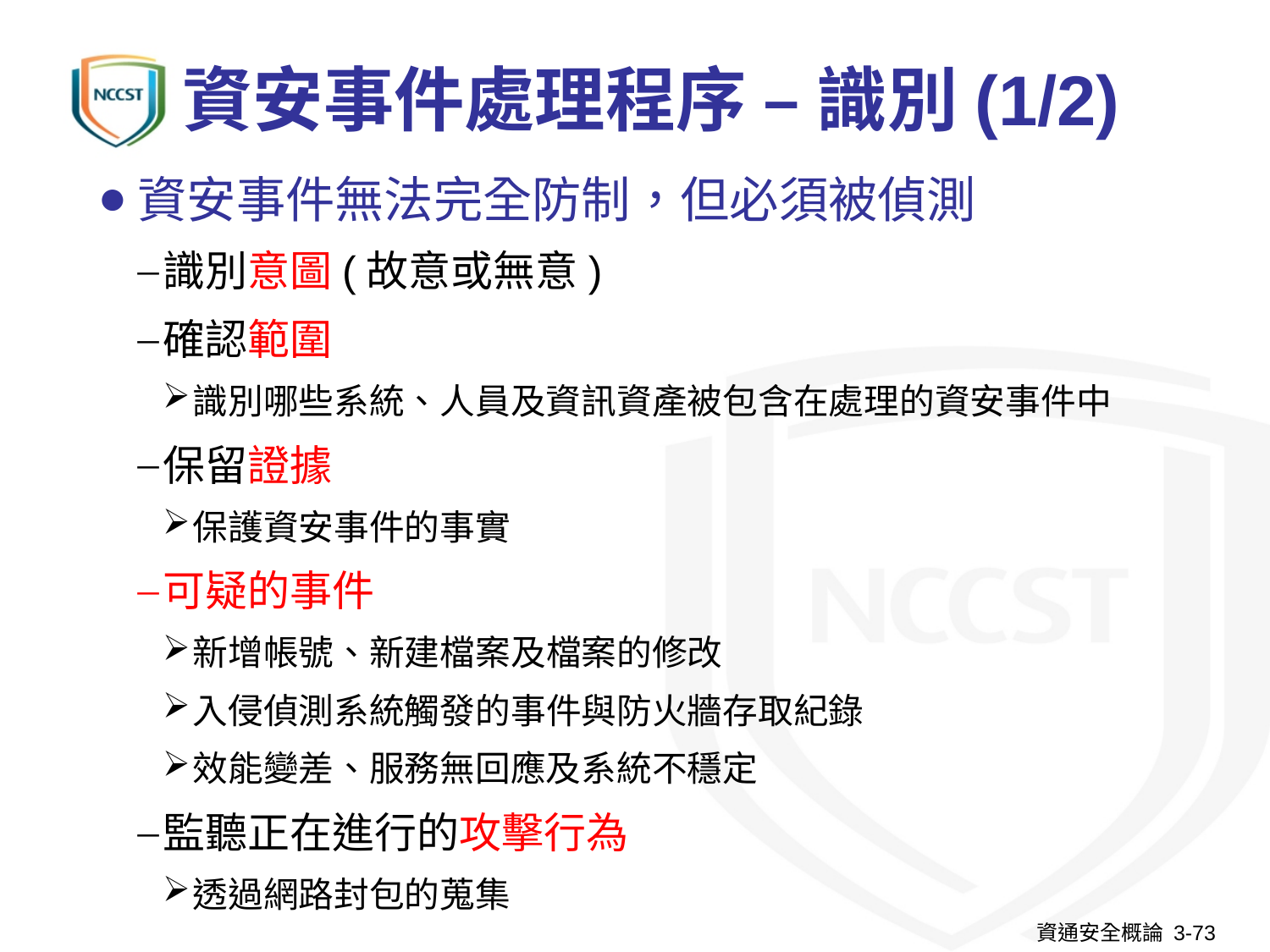

# 資安事件處理程序 – 識別(1/2)
資安事件無法完全防制，但必須被偵測
識別意圖(故意或無意)
確認範圍
識別哪些系統、人員及資訊資產被包含在處理的資安事件中
保留證據
保護資安事件的事實
可疑的事件
新增帳號、新建檔案及檔案的修改
入侵偵測系統觸發的事件與防火牆存取紀錄
效能變差、服務無回應及系統不穩定
監聽正在進行的攻擊行為
透過網路封包的蒐集